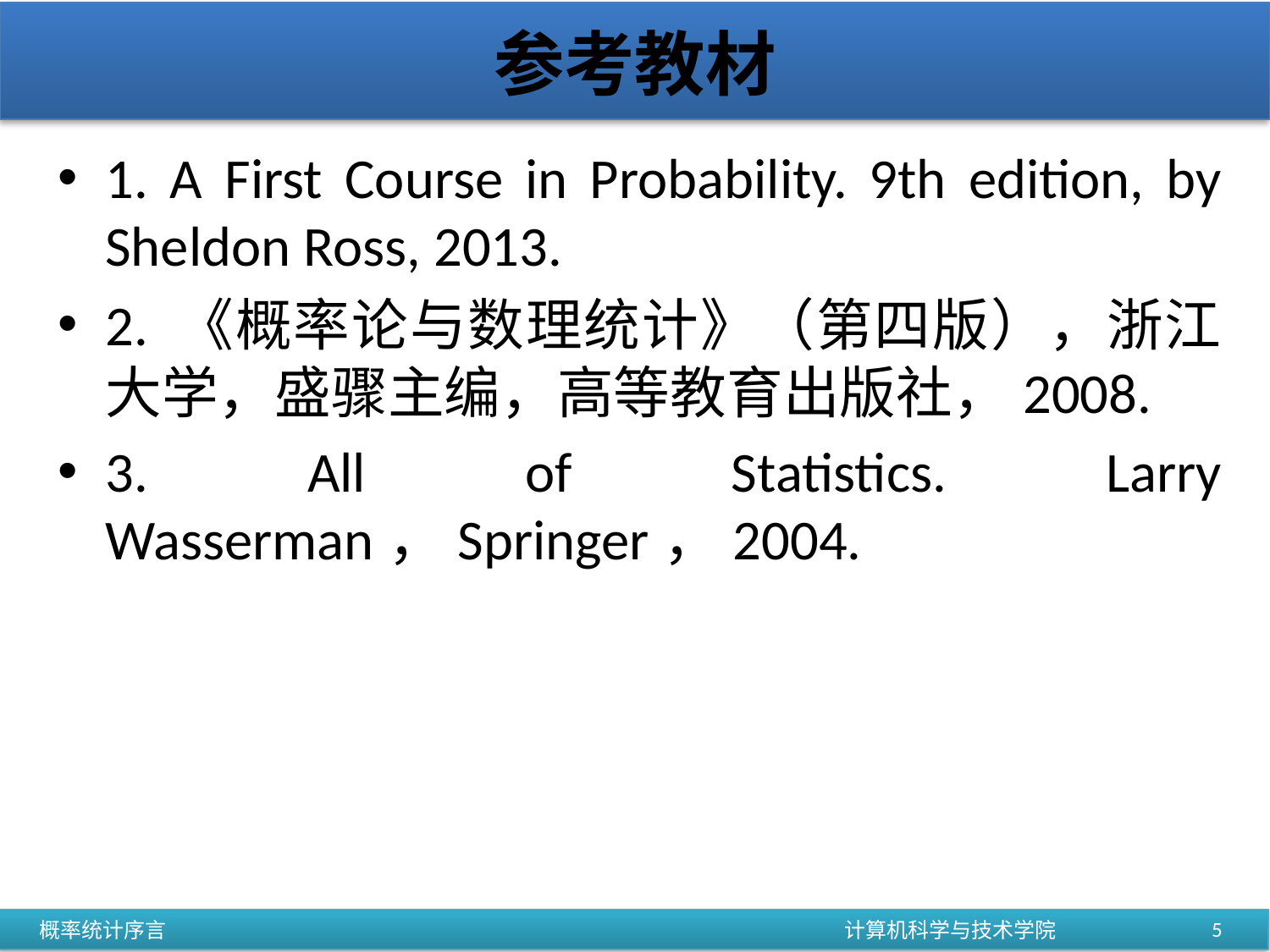

# 参考教材
1. A First Course in Probability. 9th edition, by Sheldon Ross, 2013.
2. 《概率论与数理统计》（第四版），浙江大学，盛骤主编，高等教育出版社，2008.
3. All of Statistics. Larry Wasserman，Springer，2004.